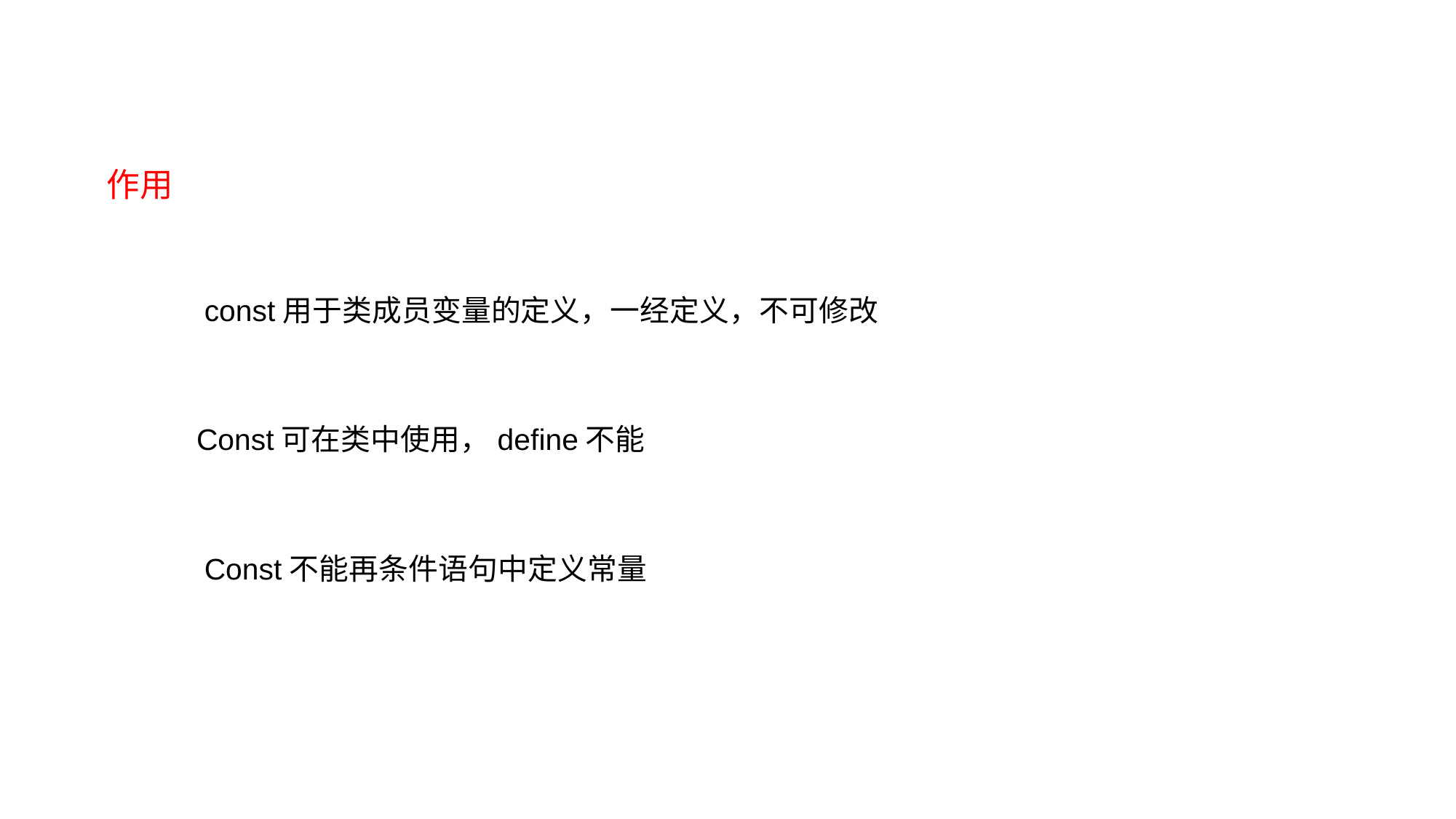

作用
const用于类成员变量的定义，一经定义，不可修改
Const可在类中使用，define不能
Const不能再条件语句中定义常量